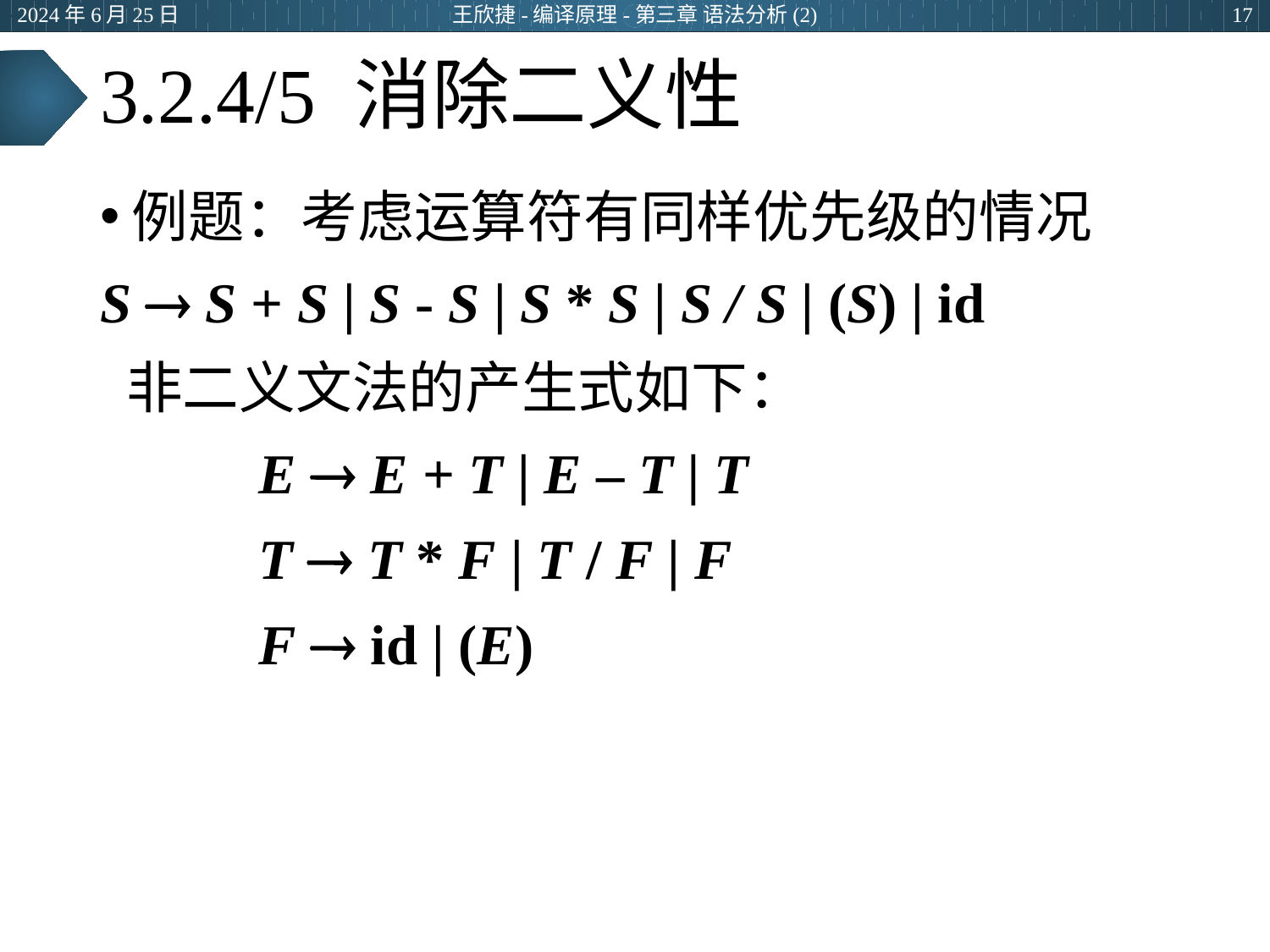

2024年6月25日
王欣捷-编译原理-第三章 语法分析(2)
17
# 3.2.4/5 消除二义性
例题：考虑运算符有同样优先级的情况
S → S + S | S - S | S * S | S / S | (S) | id
 非二义文法的产生式如下：
		E → E + T | E – T | T
		T → T * F | T / F | F
		F → id | (E)